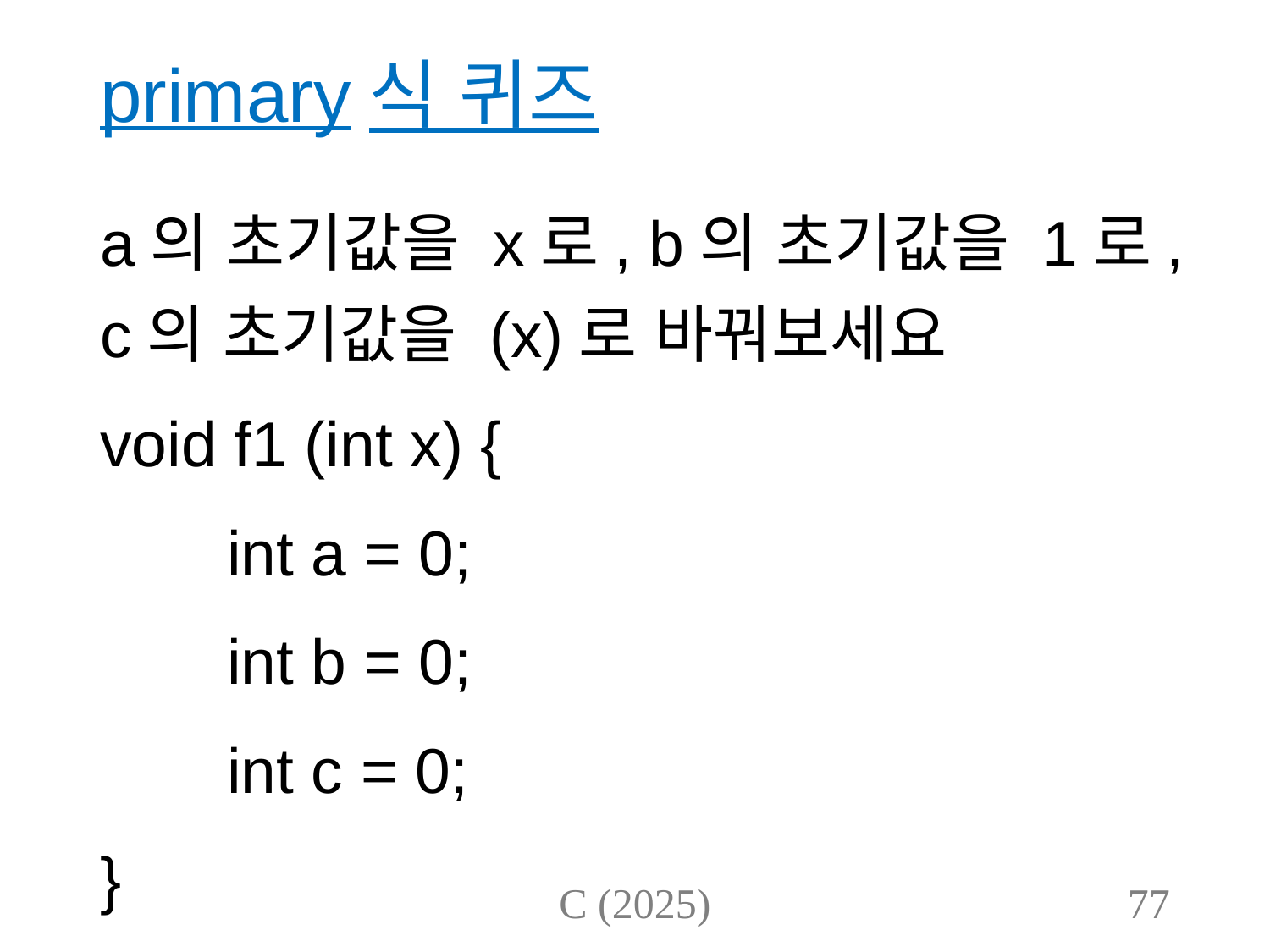

# primary식 퀴즈
a의 초기값을 x로, b의 초기값을 1로, c의 초기값을 (x)로 바꿔보세요
void f1 (int x) {
	int a = 0;
	int b = 0;
	int c = 0;
}

C (2025)
77